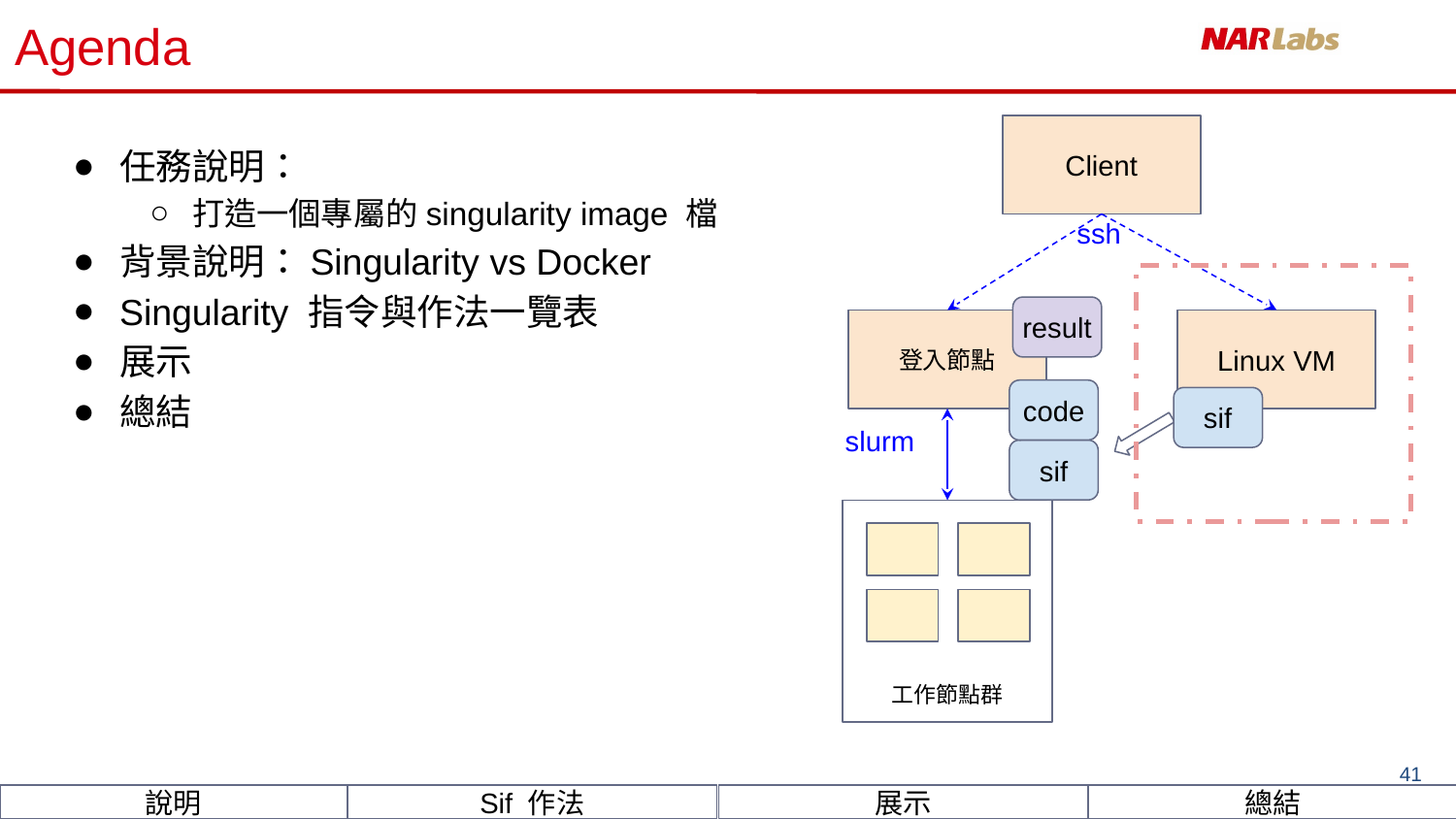

# Agenda
Client
ssh
result
登入節點
Linux VM
code
sif
slurm

sif
工作節點群

任務說明：
打造一個專屬的singularity image 檔
背景說明：Singularity vs Docker
Singularity 指令與作法一覽表
展示
總結

41
展示
總結
說明
Sif 作法